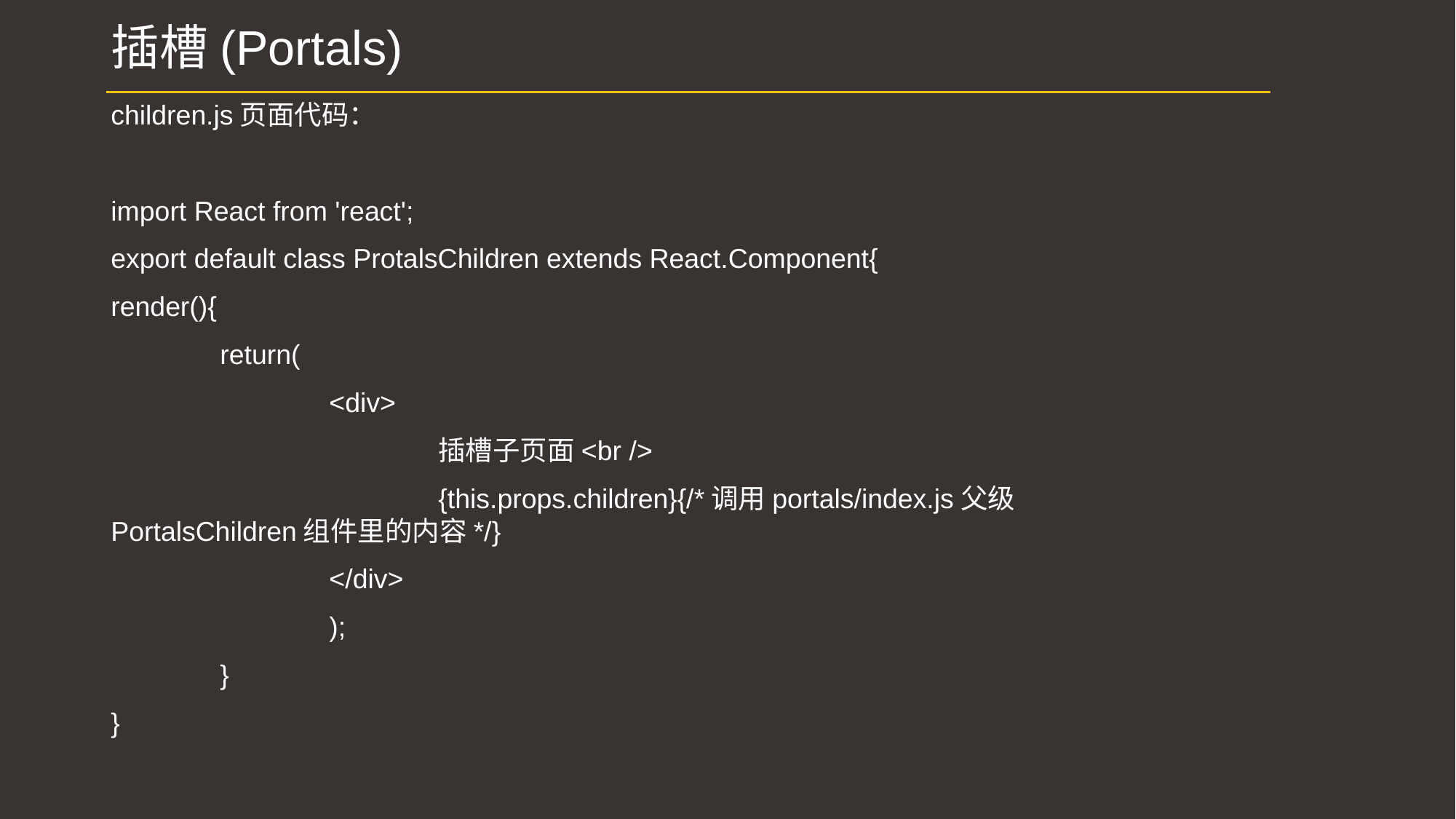

# 插槽(Portals)
children.js页面代码：

import React from 'react';
export default class ProtalsChildren extends React.Component{
render(){
	return(
		<div>
			插槽子页面<br />
			{this.props.children}{/*调用portals/index.js父级PortalsChildren组件里的内容*/}
		</div>
		);
	}
}